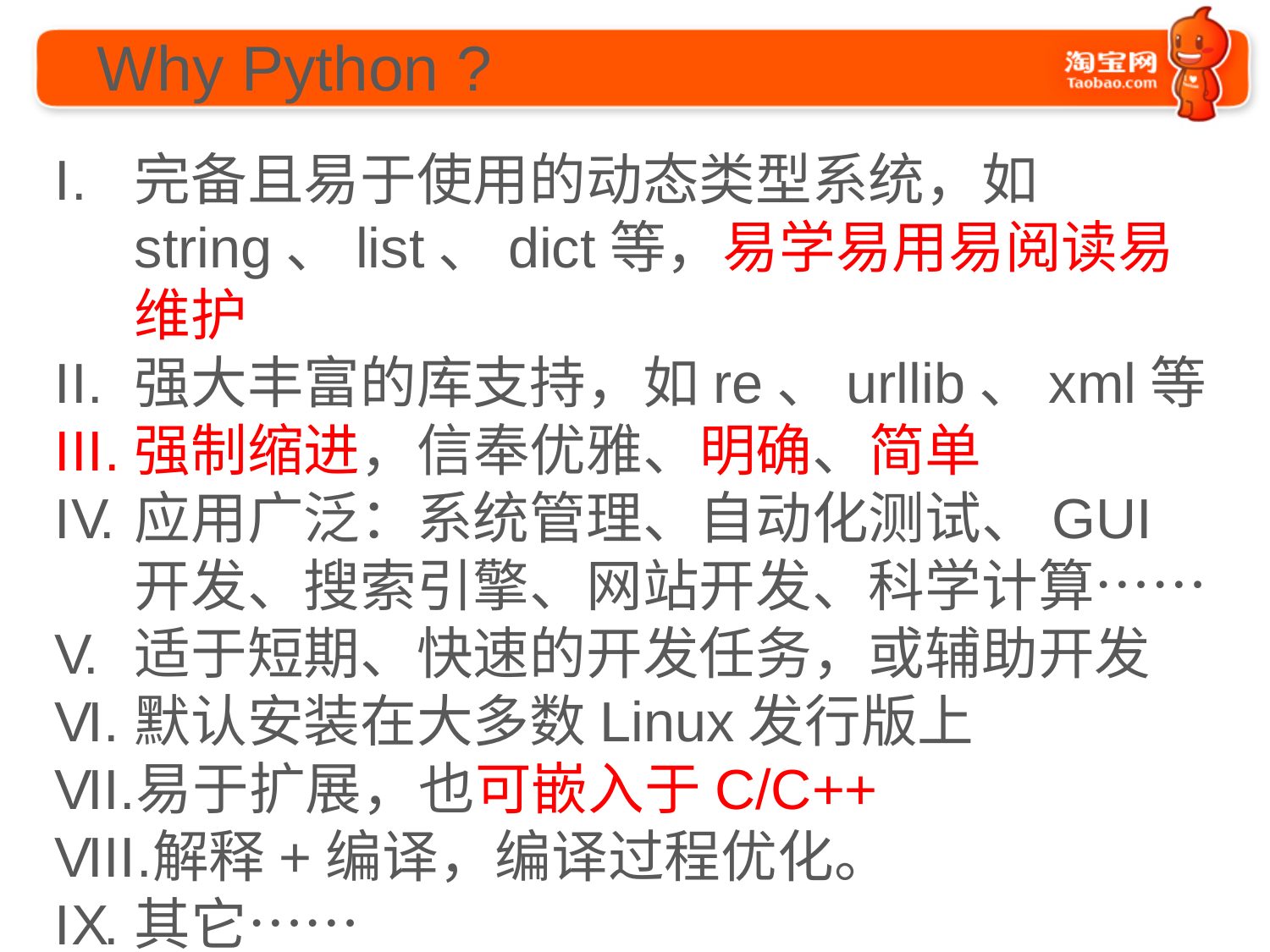

Why Python ?
完备且易于使用的动态类型系统，如string、list、dict等，易学易用易阅读易维护
强大丰富的库支持，如re、urllib、xml等
强制缩进，信奉优雅、明确、简单
应用广泛：系统管理、自动化测试、GUI开发、搜索引擎、网站开发、科学计算……
适于短期、快速的开发任务，或辅助开发
默认安装在大多数Linux发行版上
易于扩展，也可嵌入于C/C++
解释+编译，编译过程优化。
其它……